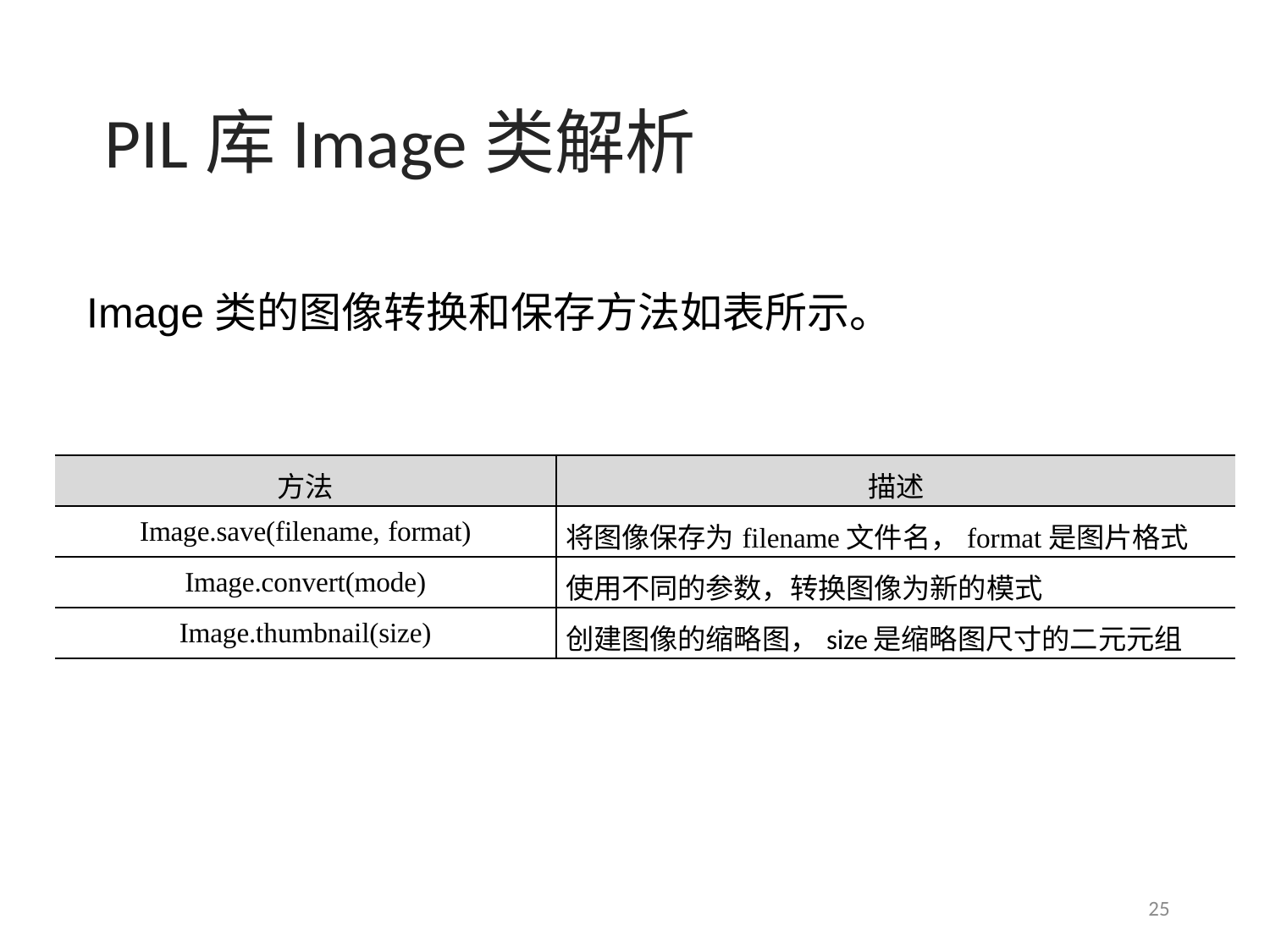

# PIL库Image类解析
Image类的图像转换和保存方法如表所示。
| 方法 | 描述 |
| --- | --- |
| Image.save(filename, format) | 将图像保存为filename文件名，format是图片格式 |
| Image.convert(mode) | 使用不同的参数，转换图像为新的模式 |
| Image.thumbnail(size) | 创建图像的缩略图，size是缩略图尺寸的二元元组 |
25